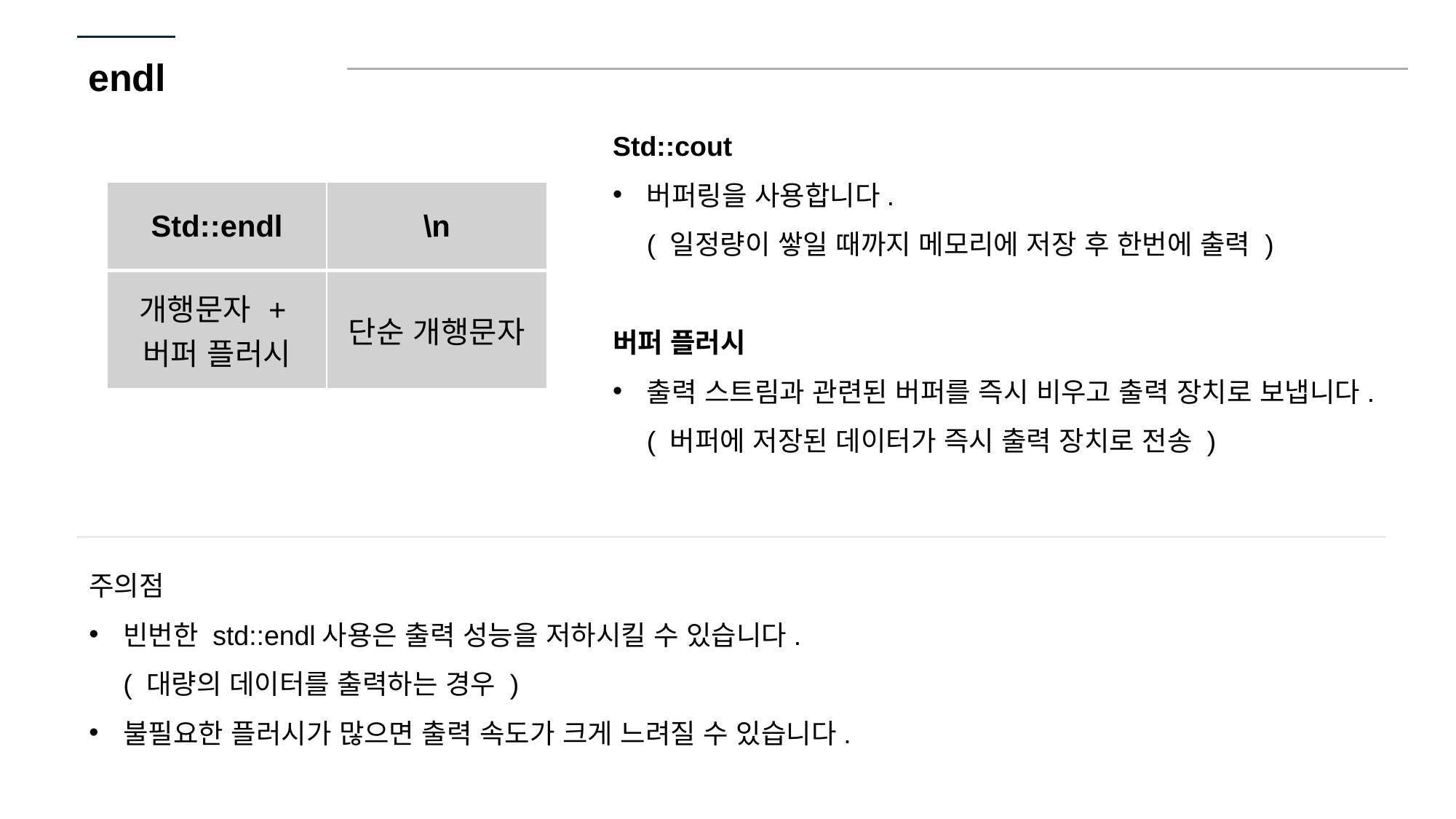

endl
Std::cout
버퍼링을 사용합니다.
( 일정량이 쌓일 때까지 메모리에 저장 후 한번에 출력 )

버퍼 플러시
출력 스트림과 관련된 버퍼를 즉시 비우고 출력 장치로 보냅니다.
( 버퍼에 저장된 데이터가 즉시 출력 장치로 전송 )
| Std::endl | \n |
| --- | --- |
| 개행문자 + 버퍼 플러시 | 단순 개행문자 |
주의점
빈번한 std::endl사용은 출력 성능을 저하시킬 수 있습니다.
( 대량의 데이터를 출력하는 경우 )
불필요한 플러시가 많으면 출력 속도가 크게 느려질 수 있습니다.